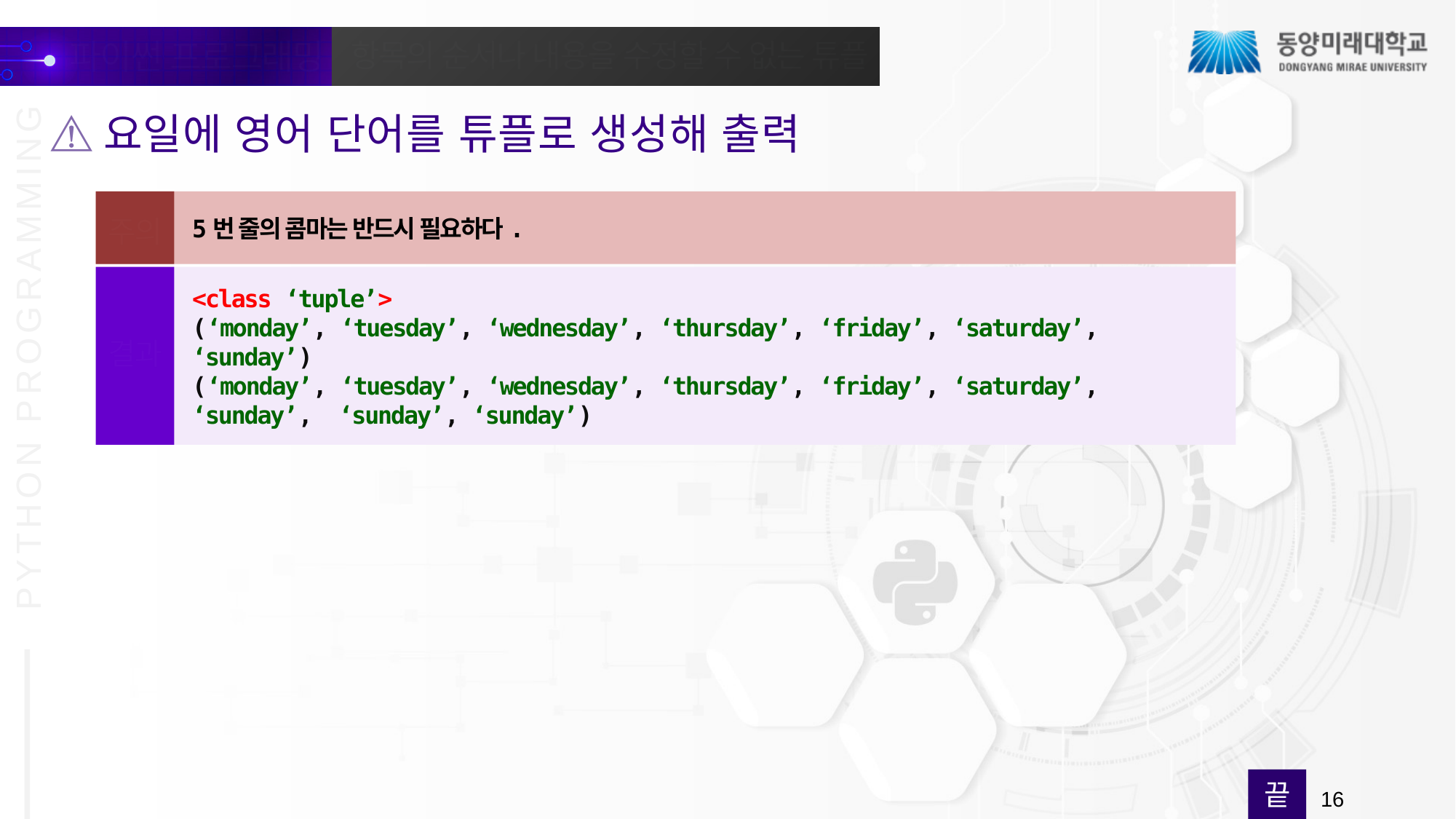

요일에 영어 단어를 튜플로 생성해 출력
5번 줄의 콤마는 반드시 필요하다.

주의
<class ‘tuple’>
(‘monday’, ‘tuesday’, ‘wednesday’, ‘thursday’, ‘friday’, ‘saturday’, ‘sunday’)
(‘monday’, ‘tuesday’, ‘wednesday’, ‘thursday’, ‘friday’, ‘saturday’, ‘sunday’,  ‘sunday’, ‘sunday’)

결과
끝
16